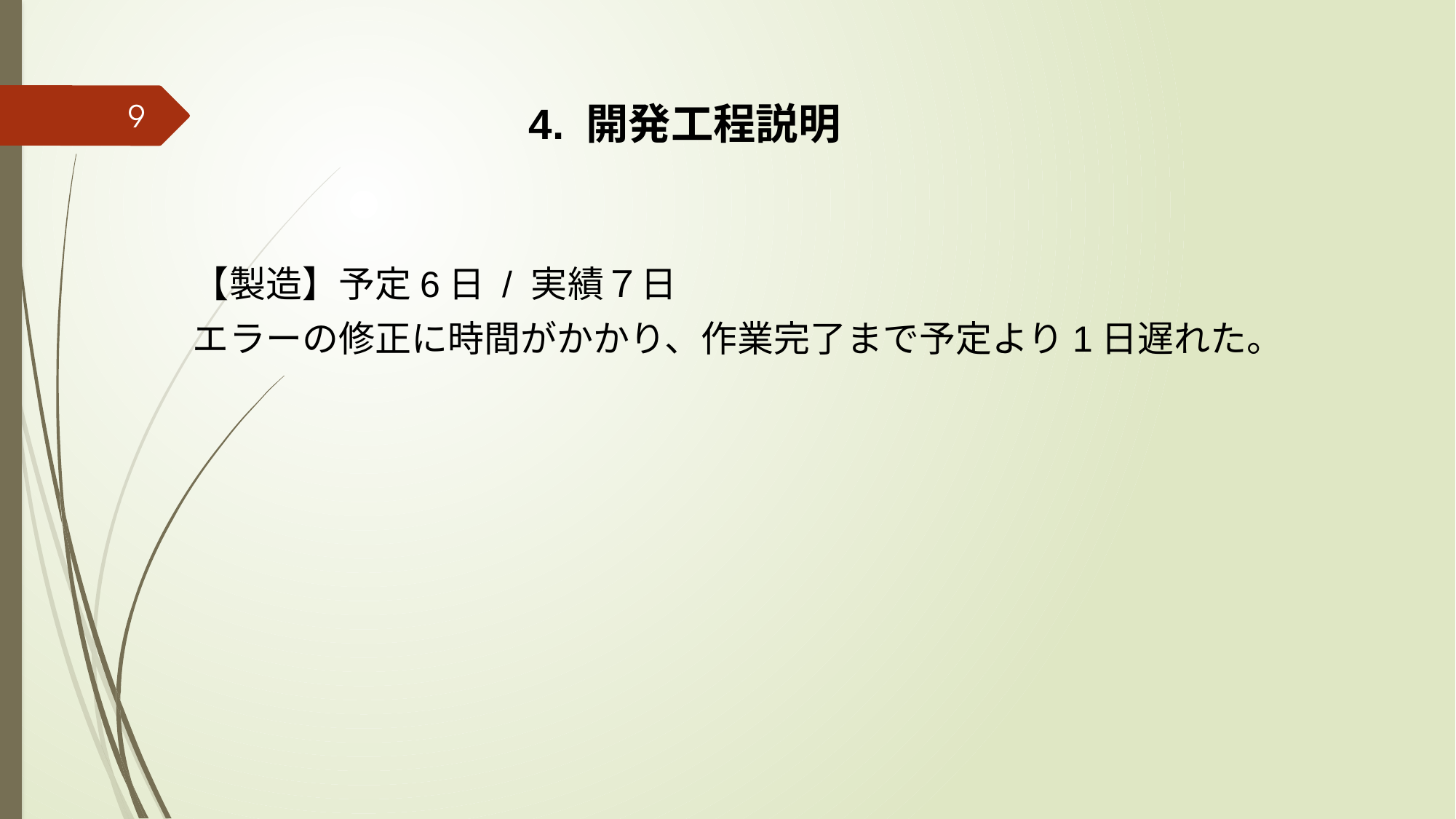

4. 開発工程説明
9
【製造】予定6日 / 実績７日
エラーの修正に時間がかかり、作業完了まで予定より1日遅れた。